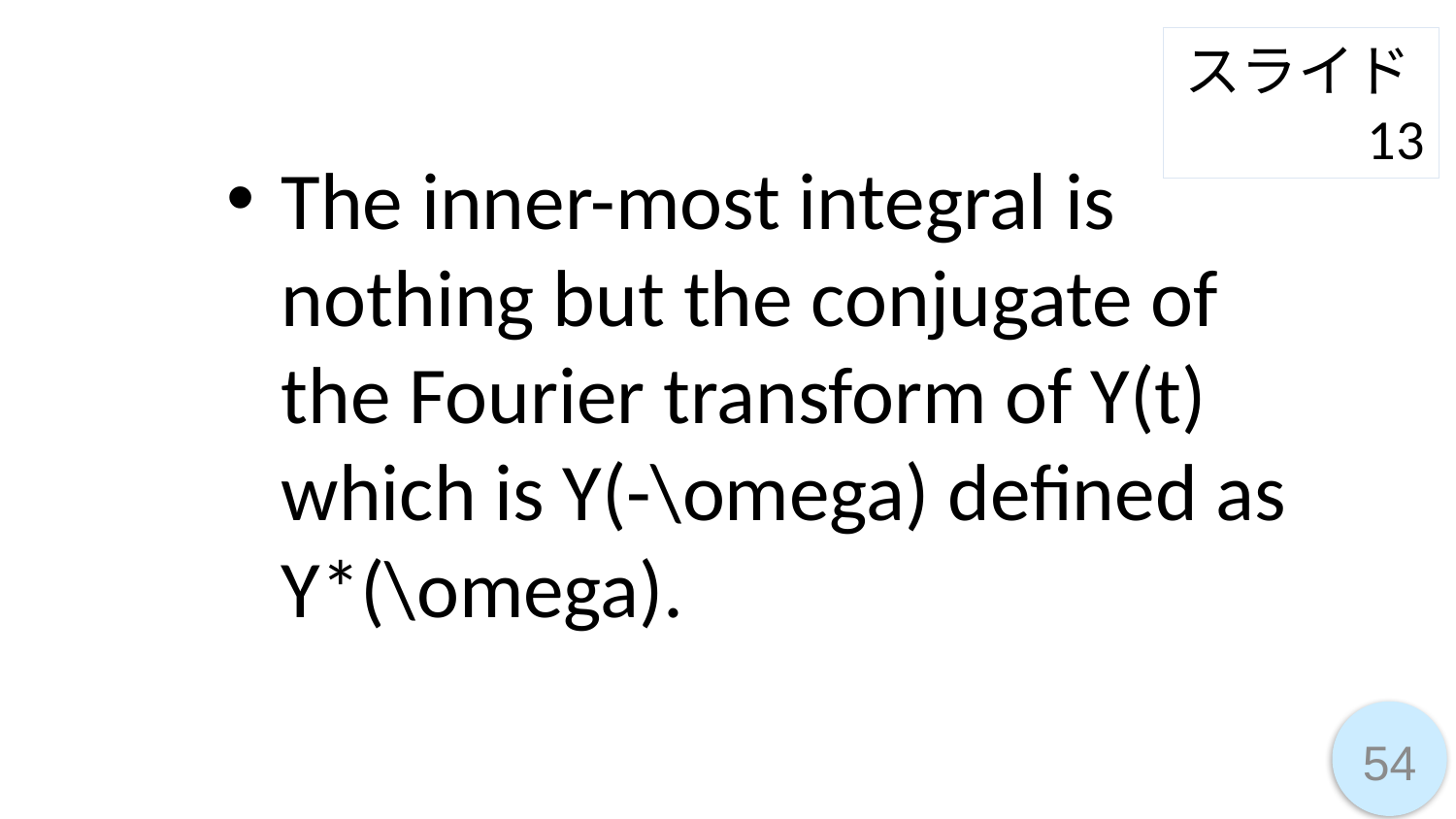

スライド13
The inner-most integral is nothing but the conjugate of the Fourier transform of Y(t) which is Y(-\omega) defined as Y*(\omega).
54